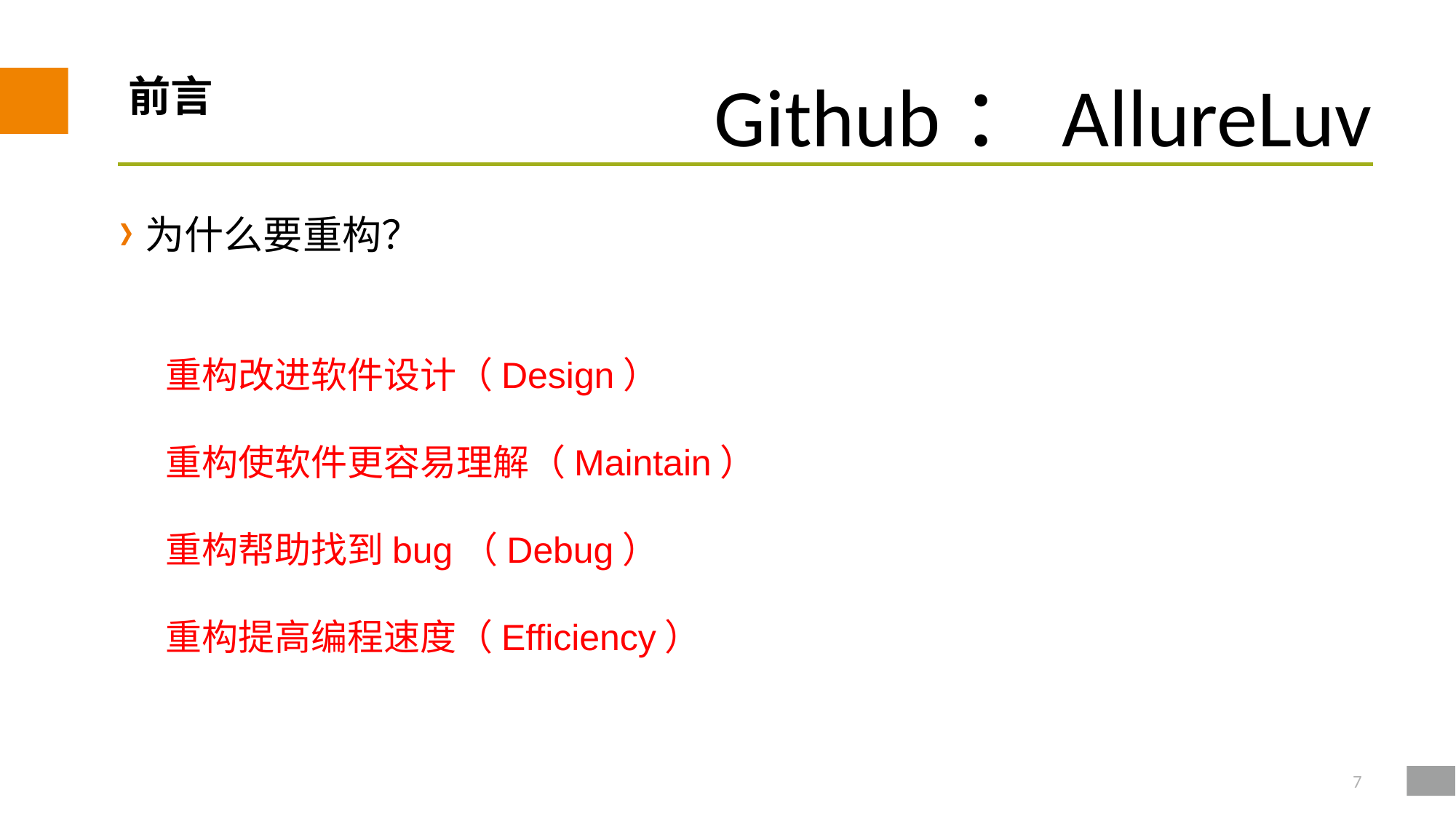

# 前言
为什么要重构？

重构改进软件设计（Design）

重构使软件更容易理解（Maintain）

重构帮助找到bug（Debug）

重构提高编程速度（Efficiency）
7